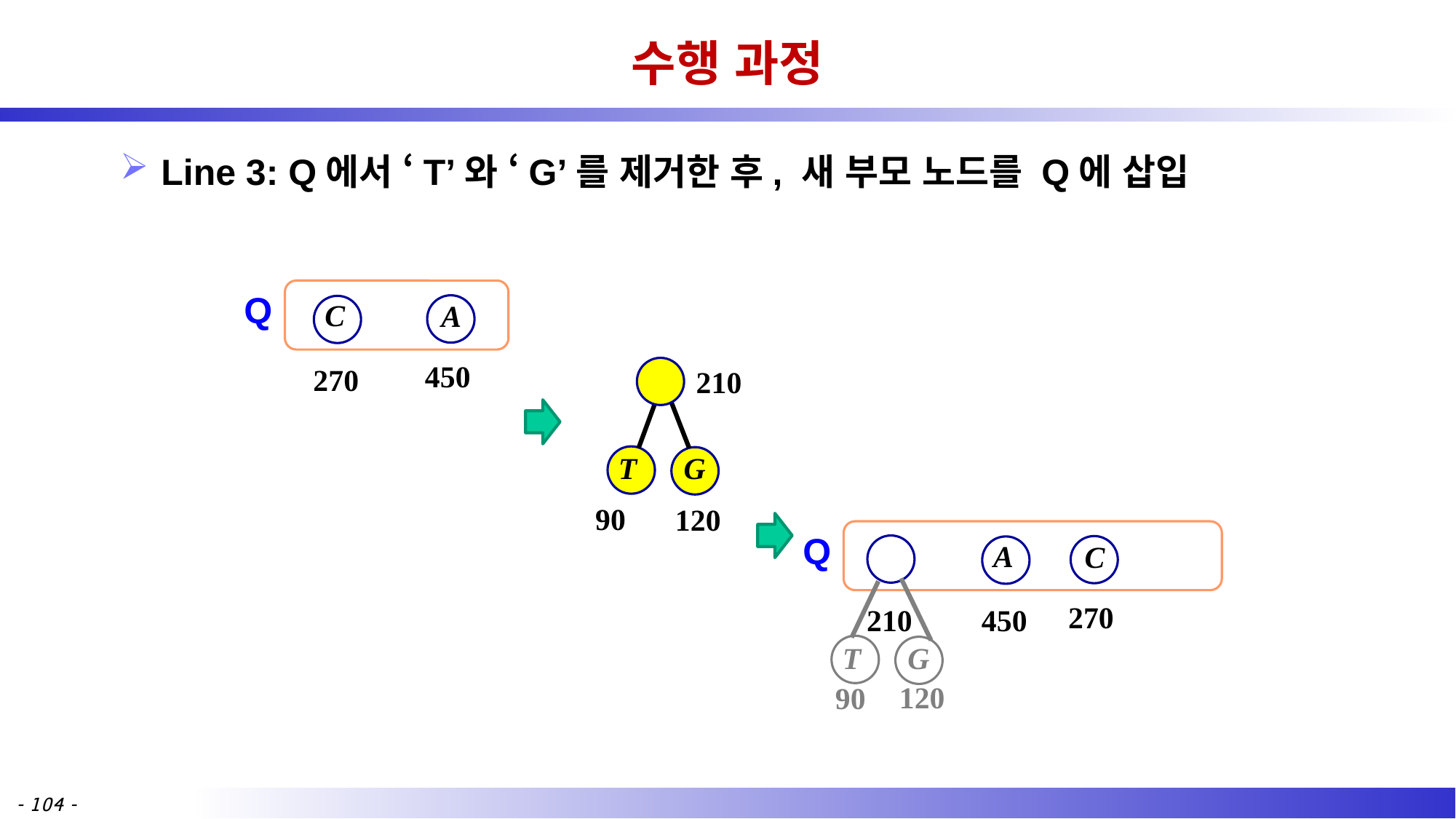

# 수행 과정
Line 3: Q에서 ‘T’와 ‘G’를 제거한 후, 새 부모 노드를 Q에 삽입

Q
C
A

450
270

210

T
G

90
120

Q
A
C

270
210
450
T
G

120
90
- 104 -